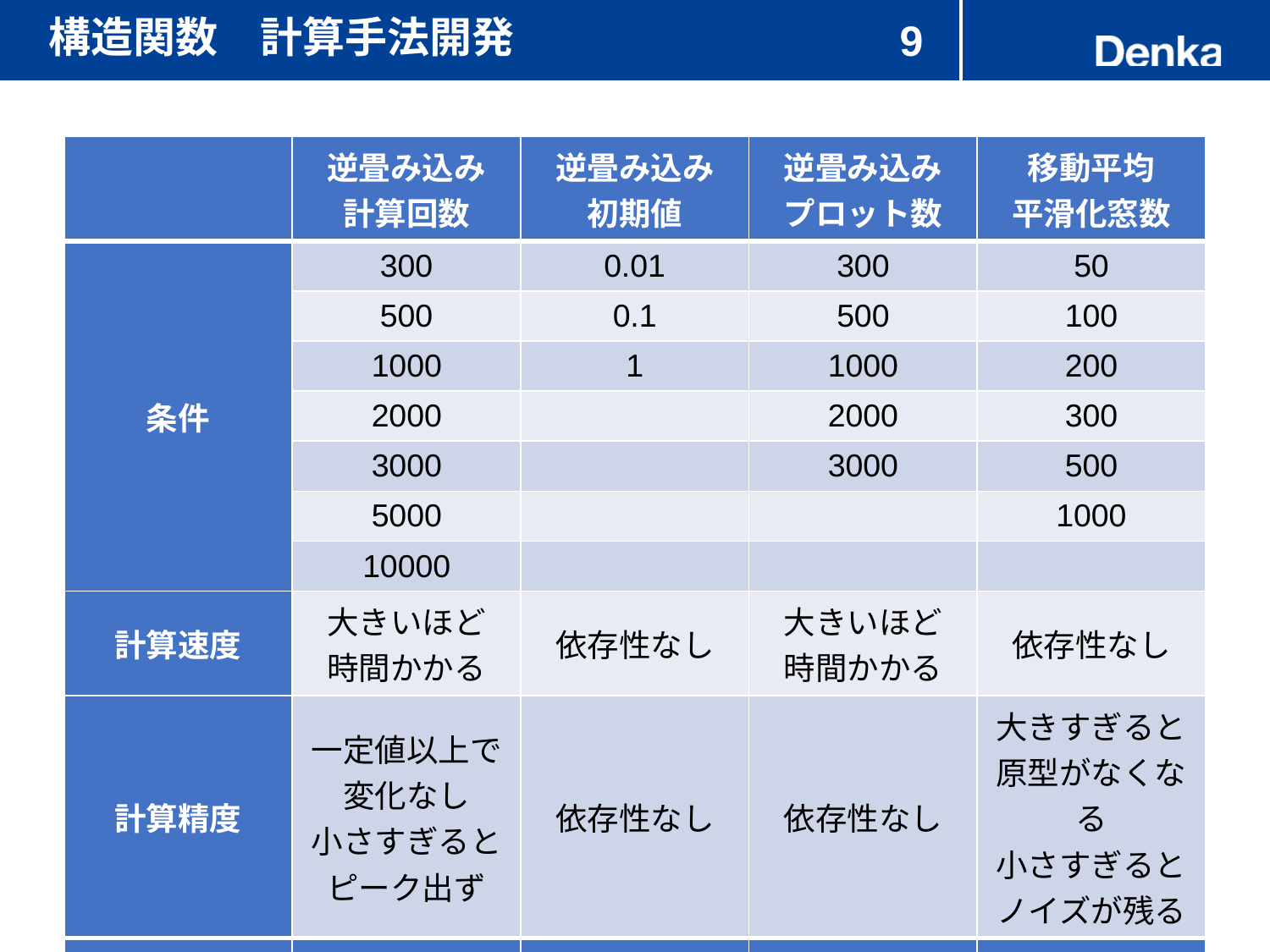

# 構造関数　計算手法開発
9
|  | 逆畳み込み 計算回数 | 逆畳み込み 初期値 | 逆畳み込み プロット数 | 移動平均 平滑化窓数 |
| --- | --- | --- | --- | --- |
| 条件 | 300 | 0.01 | 300 | 50 |
|  | 500 | 0.1 | 500 | 100 |
|  | 1000 | 1 | 1000 | 200 |
|  | 2000 |  | 2000 | 300 |
|  | 3000 |  | 3000 | 500 |
|  | 5000 |  |  | 1000 |
|  | 10000 |  |  |  |
| 計算速度 | 大きいほど 時間かかる | 依存性なし | 大きいほど 時間かかる | 依存性なし |
| 計算精度 | 一定値以上で変化なし 小さすぎると ピーク出ず | 依存性なし | 依存性なし | 大きすぎると 原型がなくなる 小さすぎると ノイズが残る |
| 条件の結論 | 5000 | 1 | 300 | 300 |